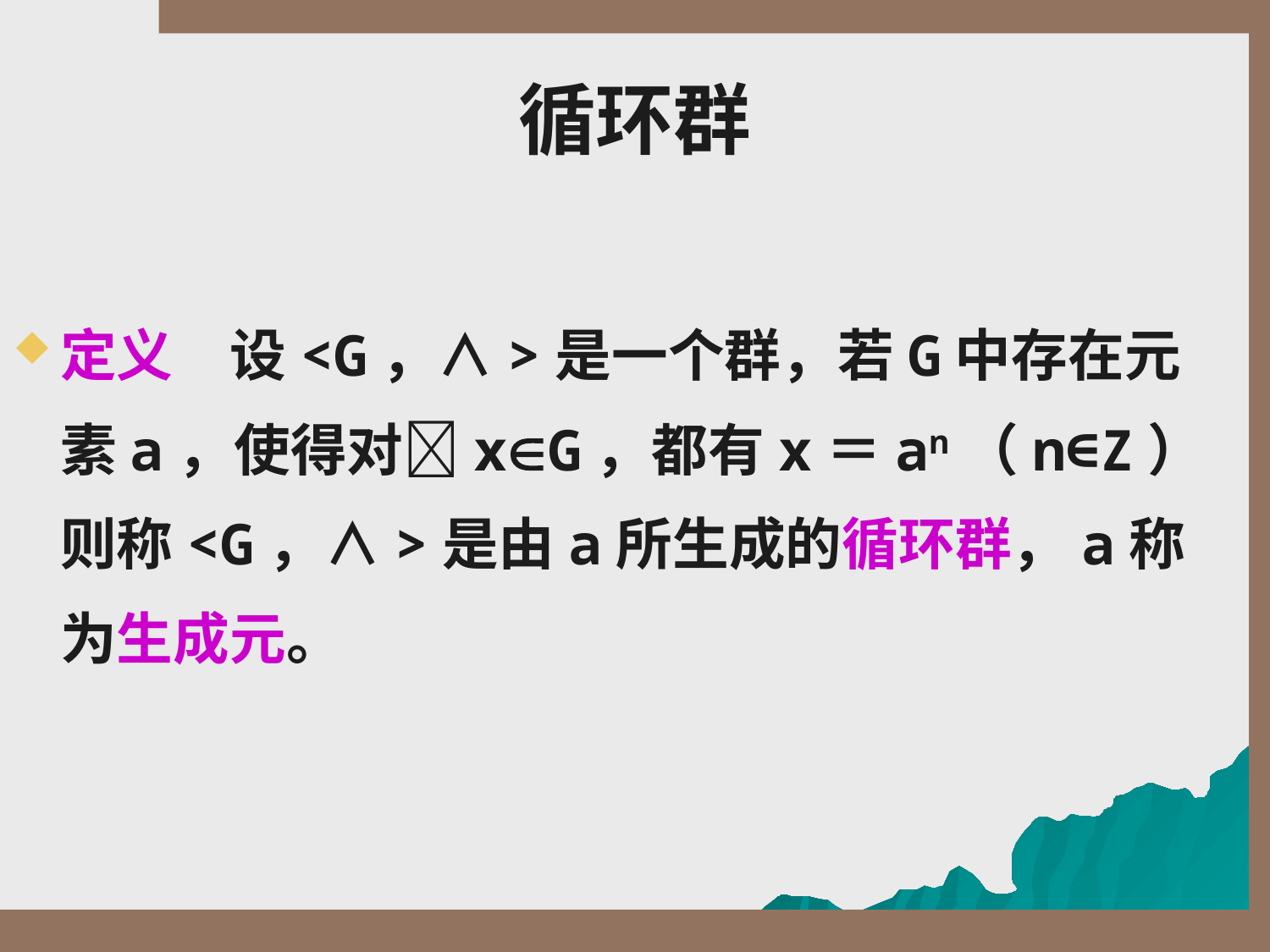

# 循环群
定义　设<G，∧>是一个群，若G中存在元素a，使得对∀x∈G，都有x＝an（n∈Z）则称<G，∧>是由a所生成的循环群，a称为生成元。
63